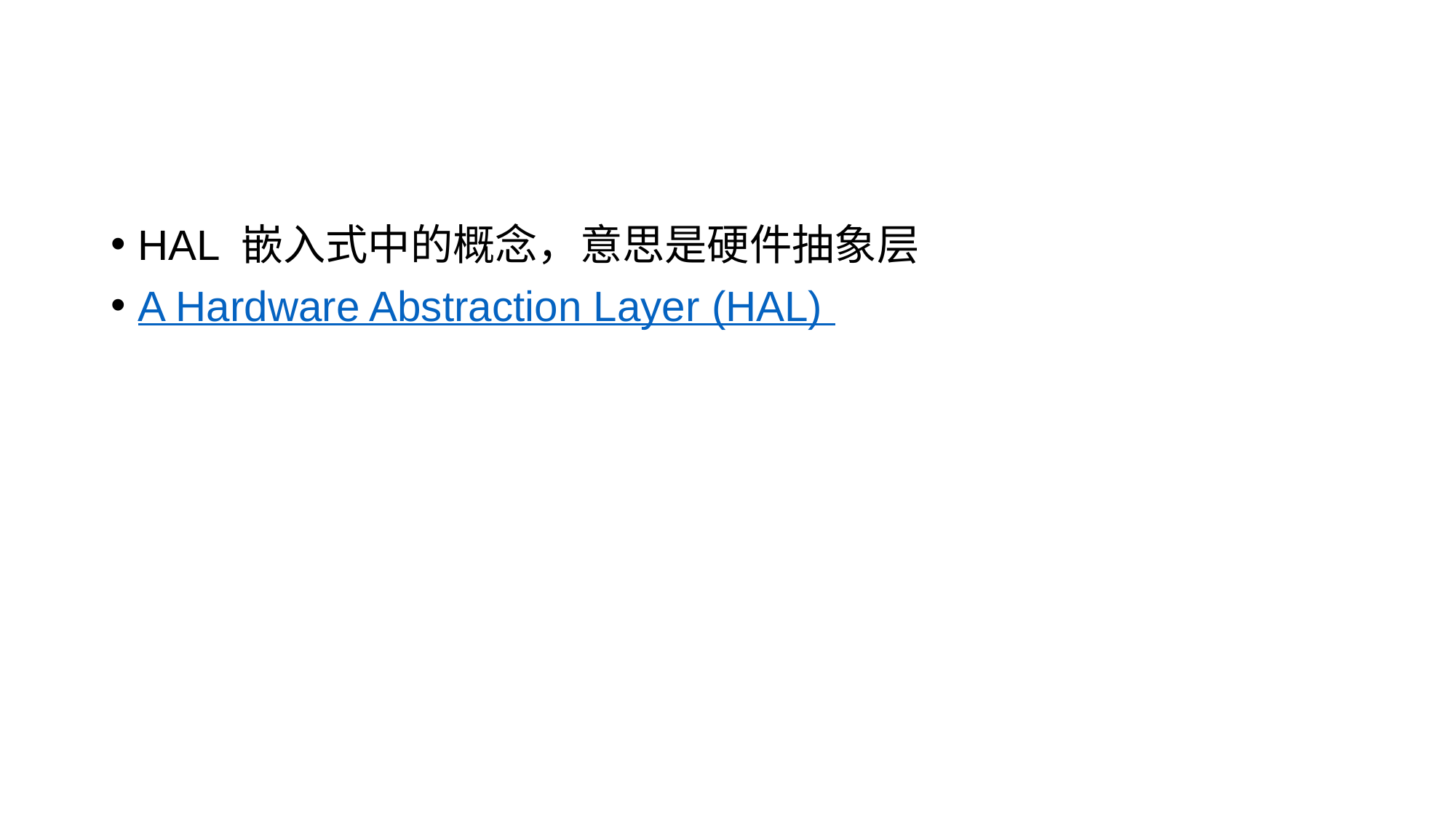

#
HAL 嵌入式中的概念，意思是硬件抽象层
A Hardware Abstraction Layer (HAL)